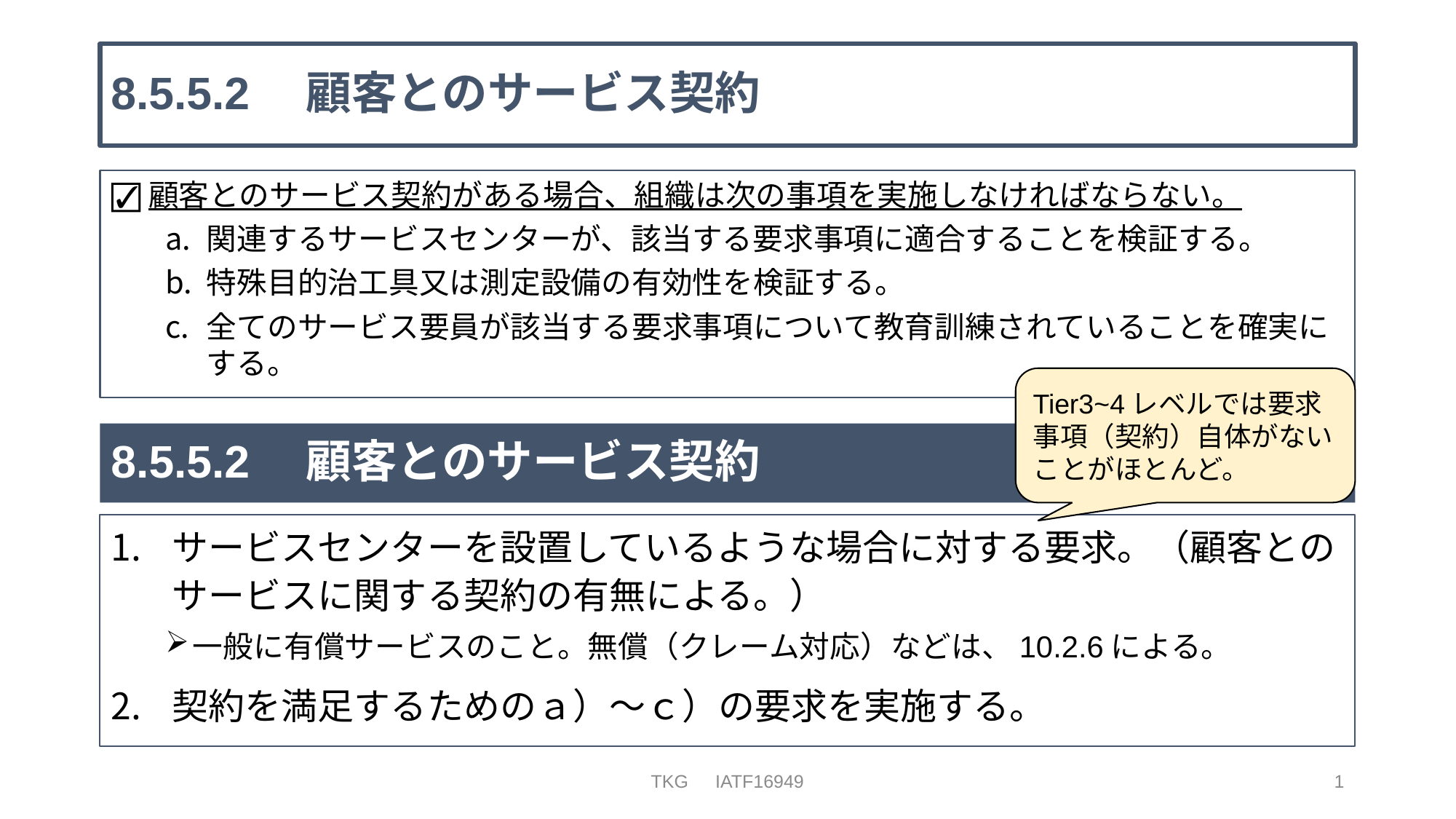

# 8.5.5.2　顧客とのサービス契約
☑顧客とのサービス契約がある場合、組織は次の事項を実施しなければならない。
関連するサービスセンターが、該当する要求事項に適合することを検証する。
特殊目的治工具又は測定設備の有効性を検証する。
全てのサービス要員が該当する要求事項について教育訓練されていることを確実にする。

Tier3~4レベルでは要求事項（契約）自体がないことがほとんど。
8.5.5.2　顧客とのサービス契約
サービスセンターを設置しているような場合に対する要求。（顧客とのサービスに関する契約の有無による。）
一般に有償サービスのこと。無償（クレーム対応）などは、10.2.6による。
契約を満足するためのａ）～ｃ）の要求を実施する。
TKG　IATF16949
1